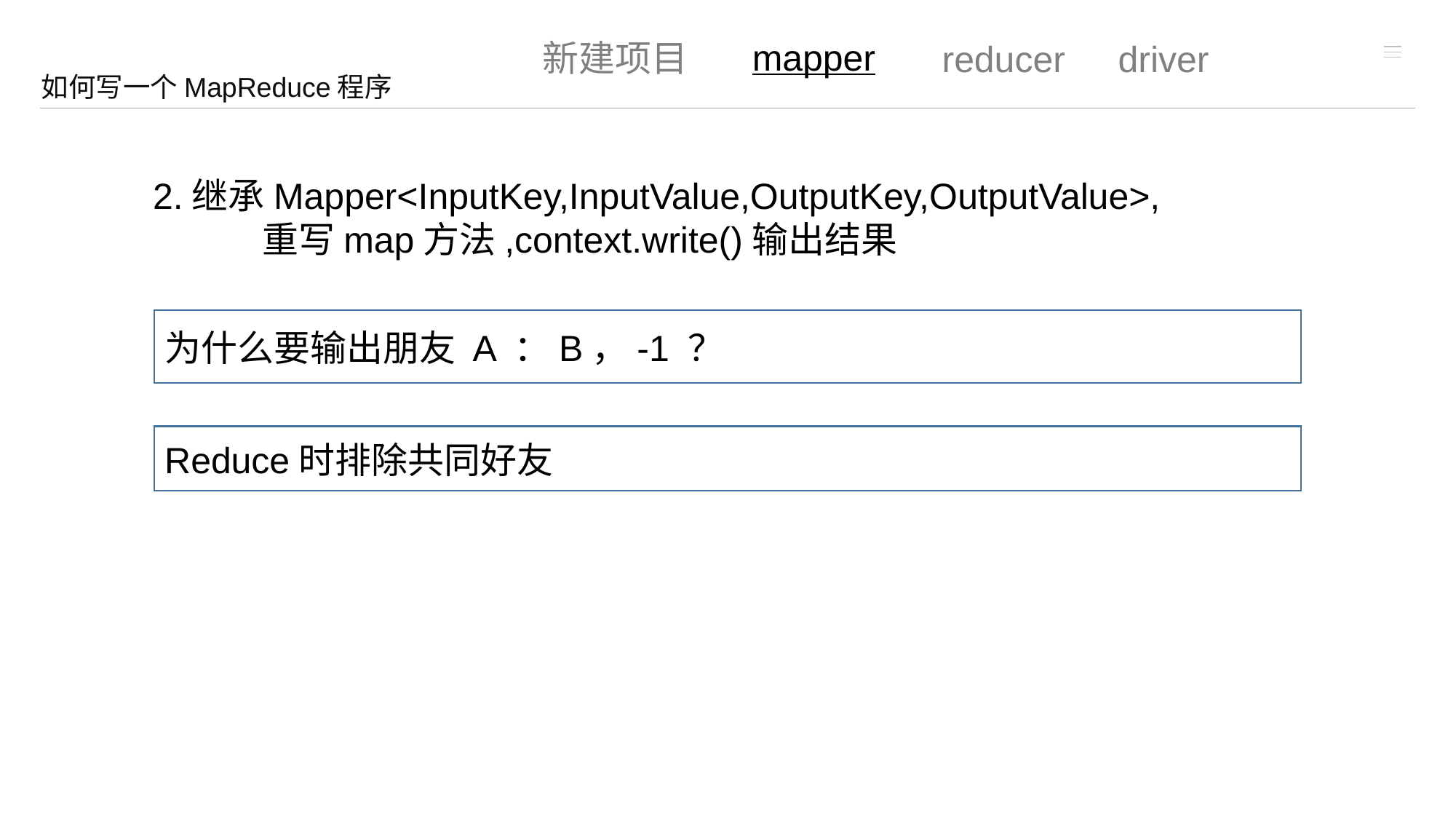

mapper
新建项目
driver
reducer
如何写一个MapReduce程序
2.继承Mapper<InputKey,InputValue,OutputKey,OutputValue>,
	重写map方法,context.write()输出结果
为什么要输出朋友 A ：B，-1 ？
Reduce时排除共同好友